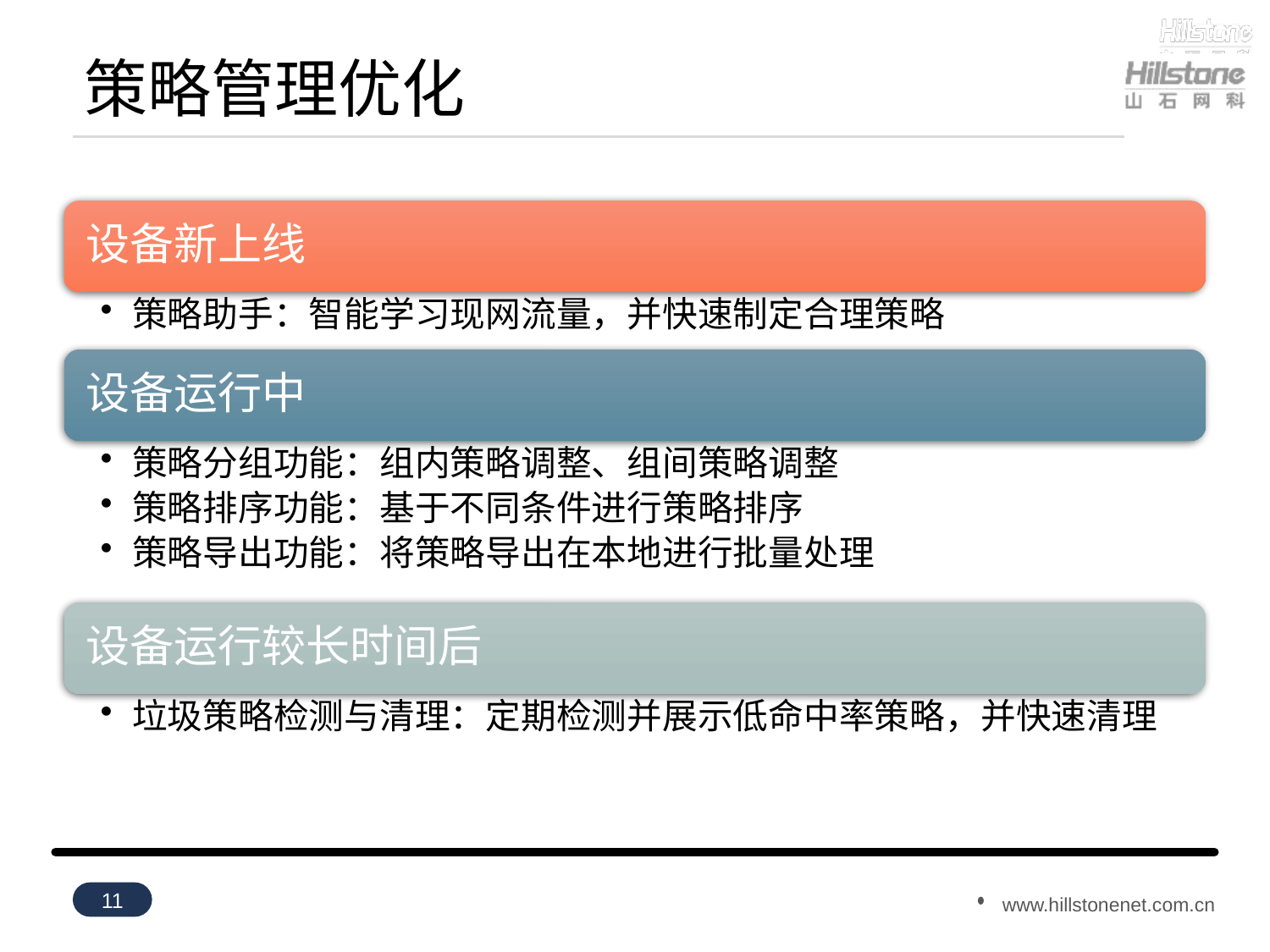

# 策略管理优化
设备新上线
策略助手：智能学习现网流量，并快速制定合理策略
设备运行中
策略分组功能：组内策略调整、组间策略调整
策略排序功能：基于不同条件进行策略排序
策略导出功能：将策略导出在本地进行批量处理
设备运行较长时间后
垃圾策略检测与清理：定期检测并展示低命中率策略，并快速清理